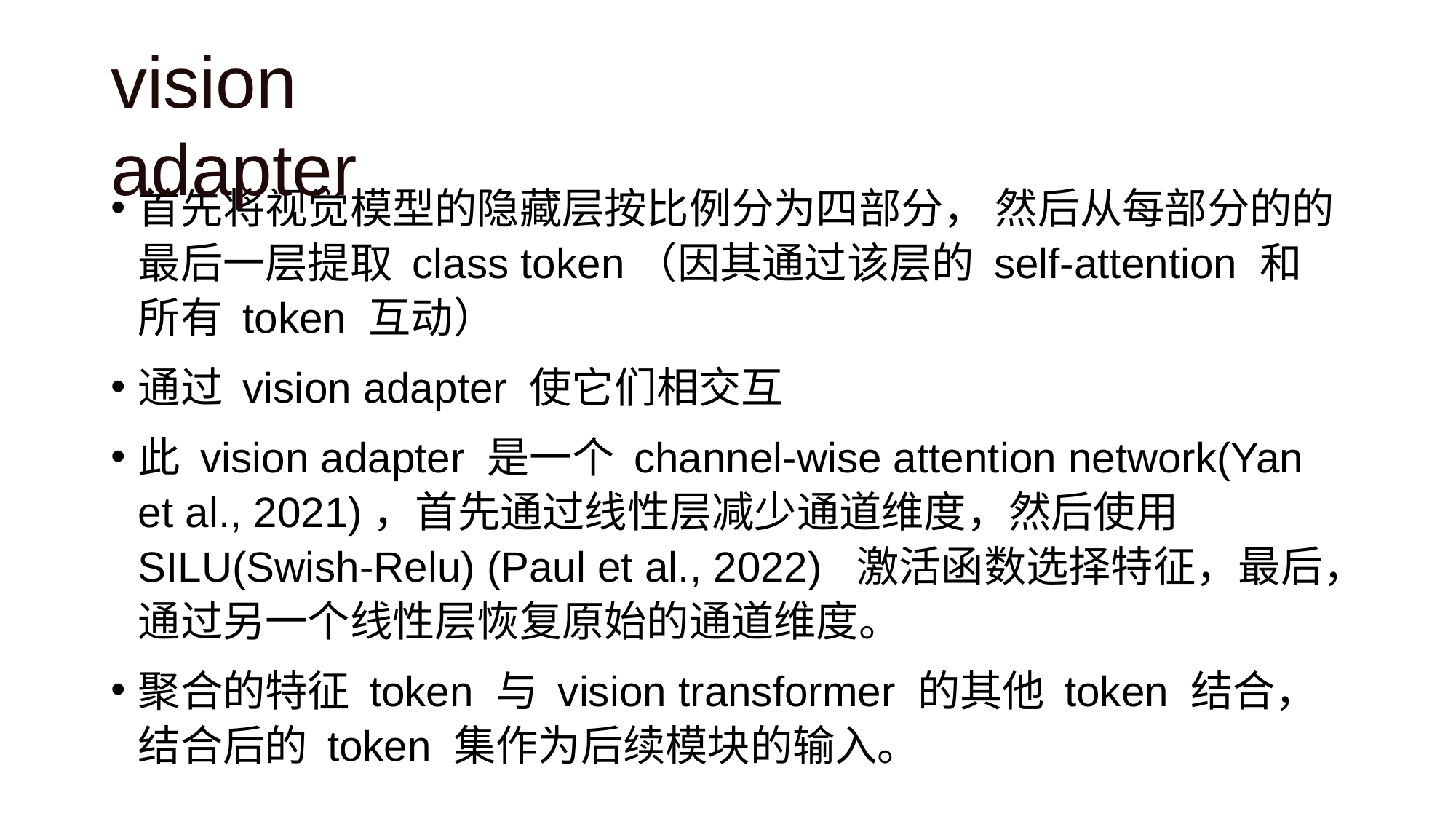

# vision adapter
首先将视觉模型的隐藏层按比例分为四部分， 然后从每部分的的最后一层提取 class token（因其通过该层的 self-attention 和所有 token 互动）
通过 vision adapter 使它们相交互
此 vision adapter 是一个 channel-wise attention network(Yan et al., 2021)，首先通过线性层减少通道维度，然后使用 SILU(Swish-Relu) (Paul et al., 2022)  激活函数选择特征，最后，通过另一个线性层恢复原始的通道维度。
聚合的特征 token 与 vision transformer 的其他 token 结合，结合后的 token 集作为后续模块的输入。